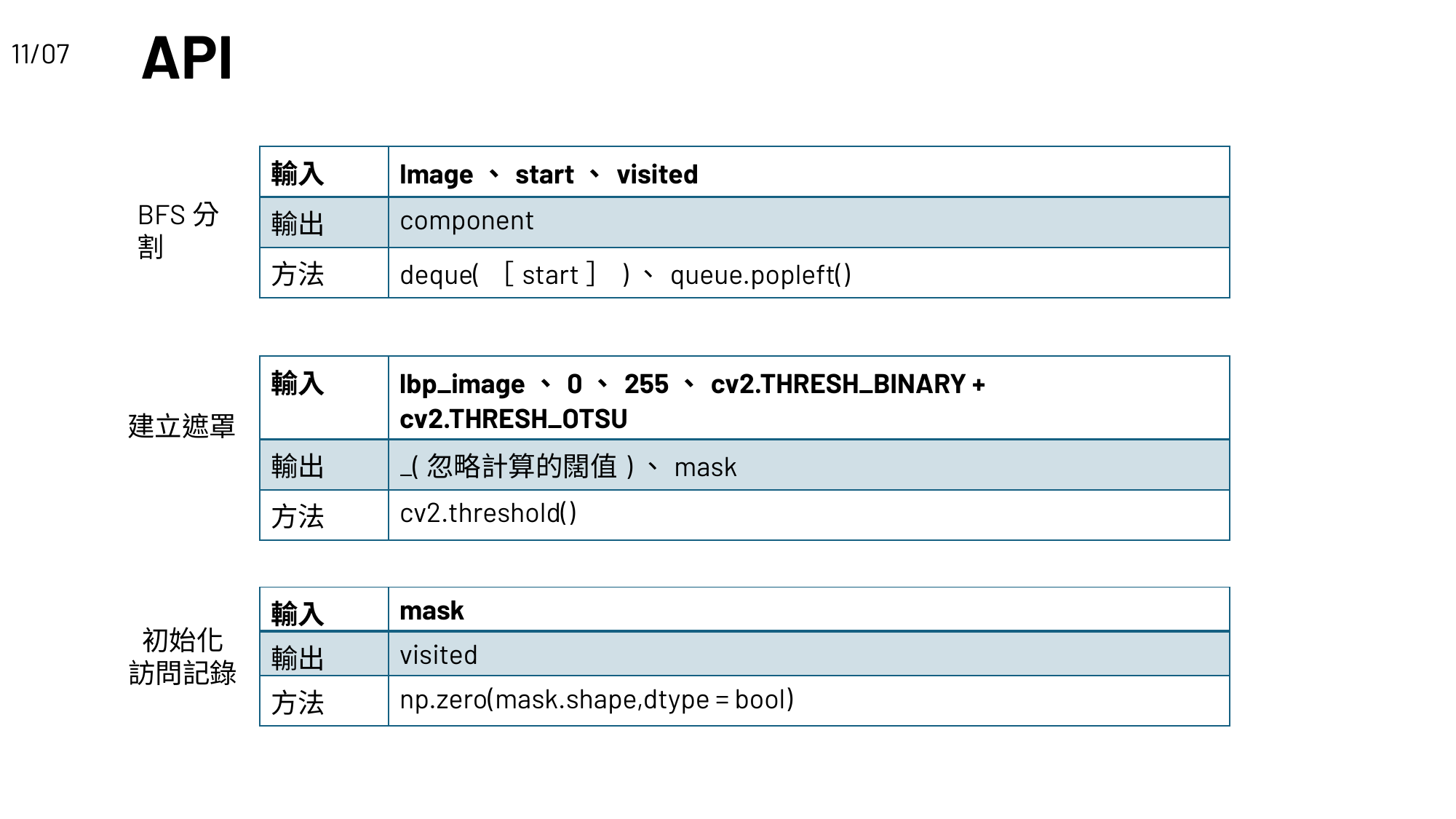

API
# 11/07
| 輸入 | Image、start、visited |
| --- | --- |
| 輸出 | component |
| 方法 | deque(［start］)、queue.popleft() |
BFS分割
| 輸入 | lbp\_image、0、255、cv2.THRESH\_BINARY + cv2.THRESH\_OTSU |
| --- | --- |
| 輸出 | \_(忽略計算的闊值)、mask |
| 方法 | cv2.threshold() |
建立遮罩
| 輸入 | mask |
| --- | --- |
| 輸出 | visited |
| 方法 | np.zero(mask.shape,dtype = bool) |
初始化
訪問記錄